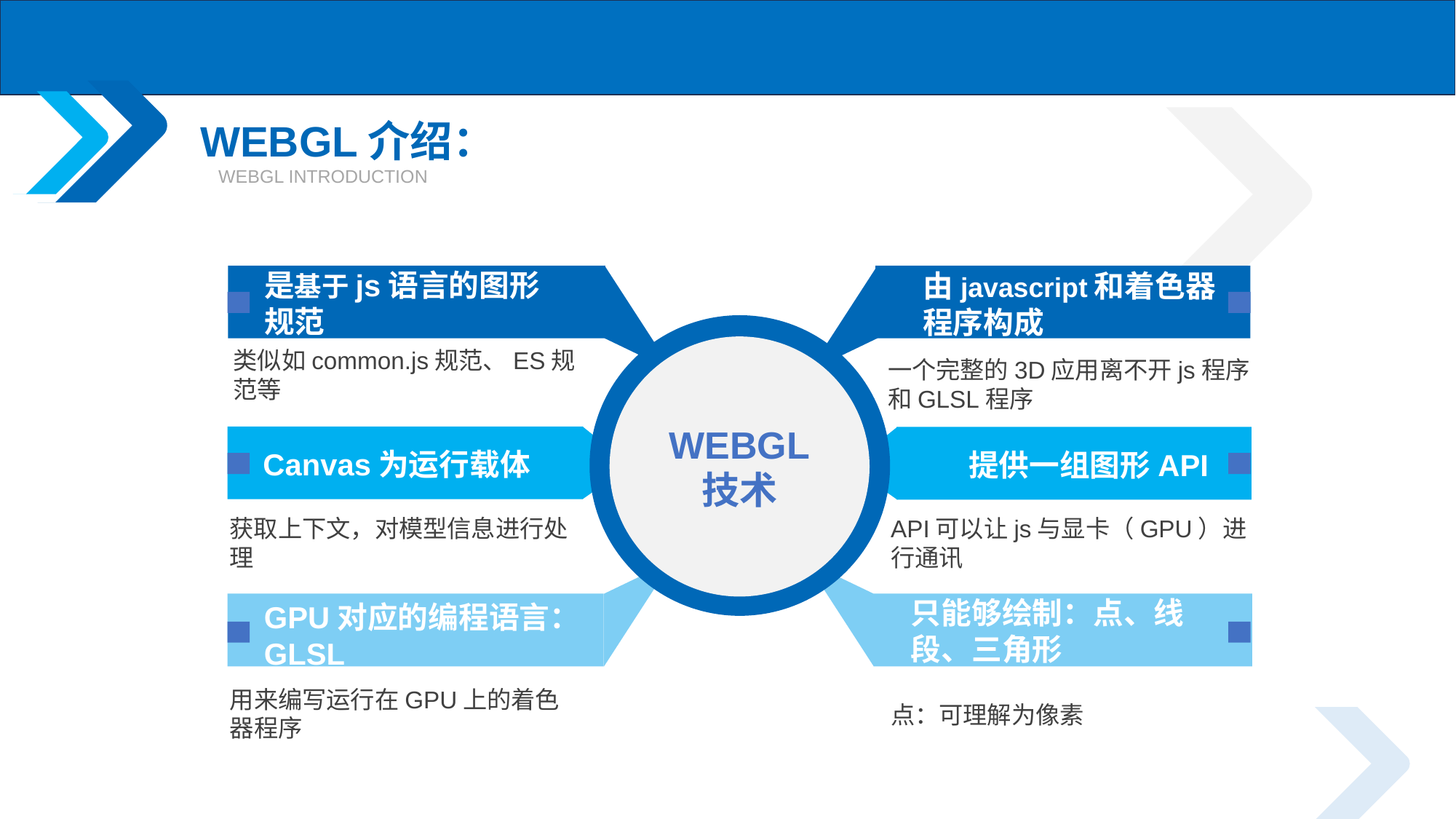

WEBGL介绍：
WEBGL INTRODUCTION

是基于js语言的图形规范
由javascript和着色器程序构成

WEBGL
技术
类似如common.js规范、ES规范等
一个完整的3D应用离不开js程序和GLSL程序

Canvas为运行载体
提供一组图形API

获取上下文，对模型信息进行处理
API可以让js与显卡（GPU）进行通讯

只能够绘制：点、线段、三角形
GPU对应的编程语言：GLSL

用来编写运行在GPU上的着色器程序
点：可理解为像素